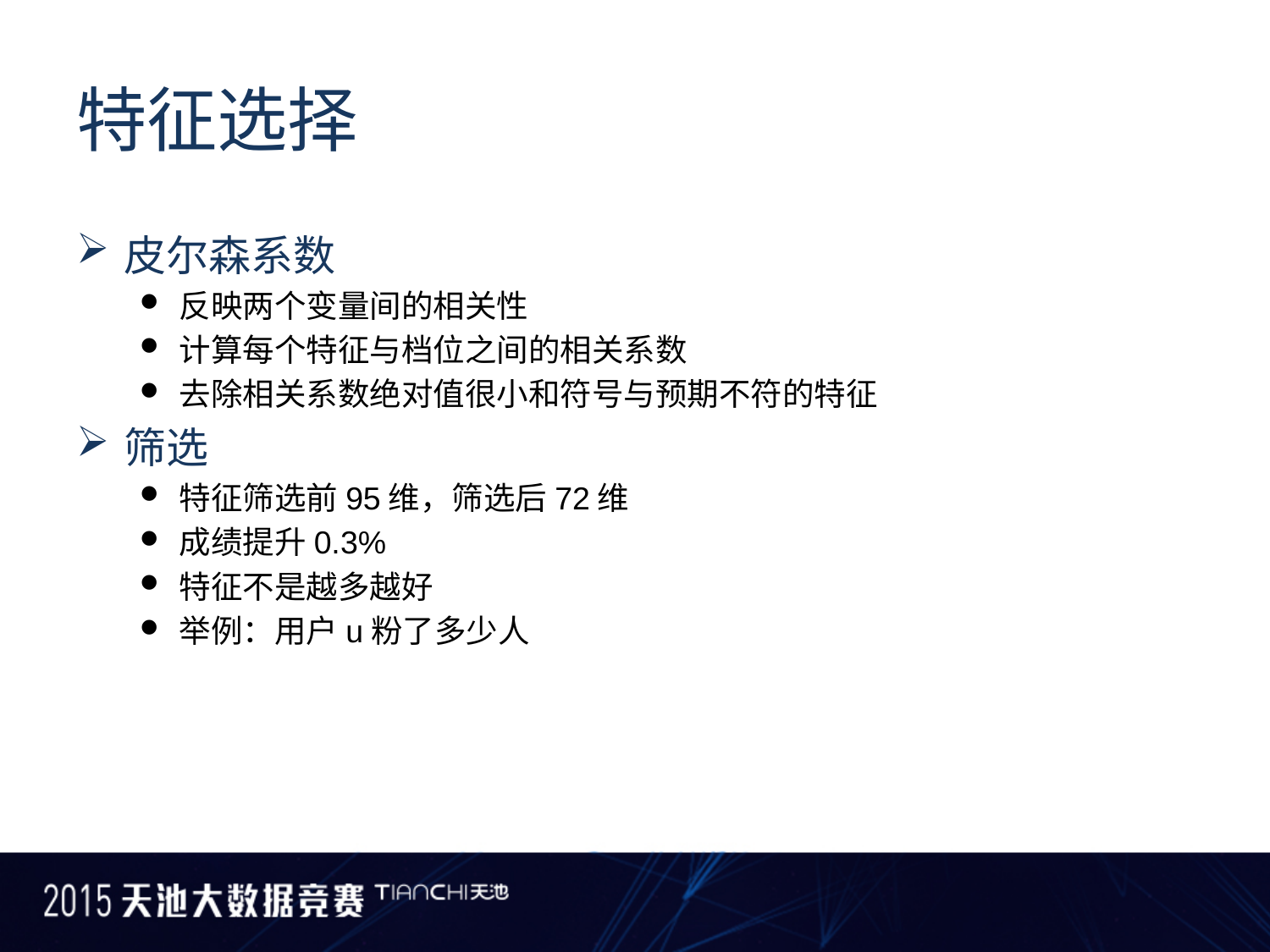

# 特征选择
皮尔森系数
反映两个变量间的相关性
计算每个特征与档位之间的相关系数
去除相关系数绝对值很小和符号与预期不符的特征
筛选
特征筛选前95维，筛选后72维
成绩提升0.3%
特征不是越多越好
举例：用户u粉了多少人